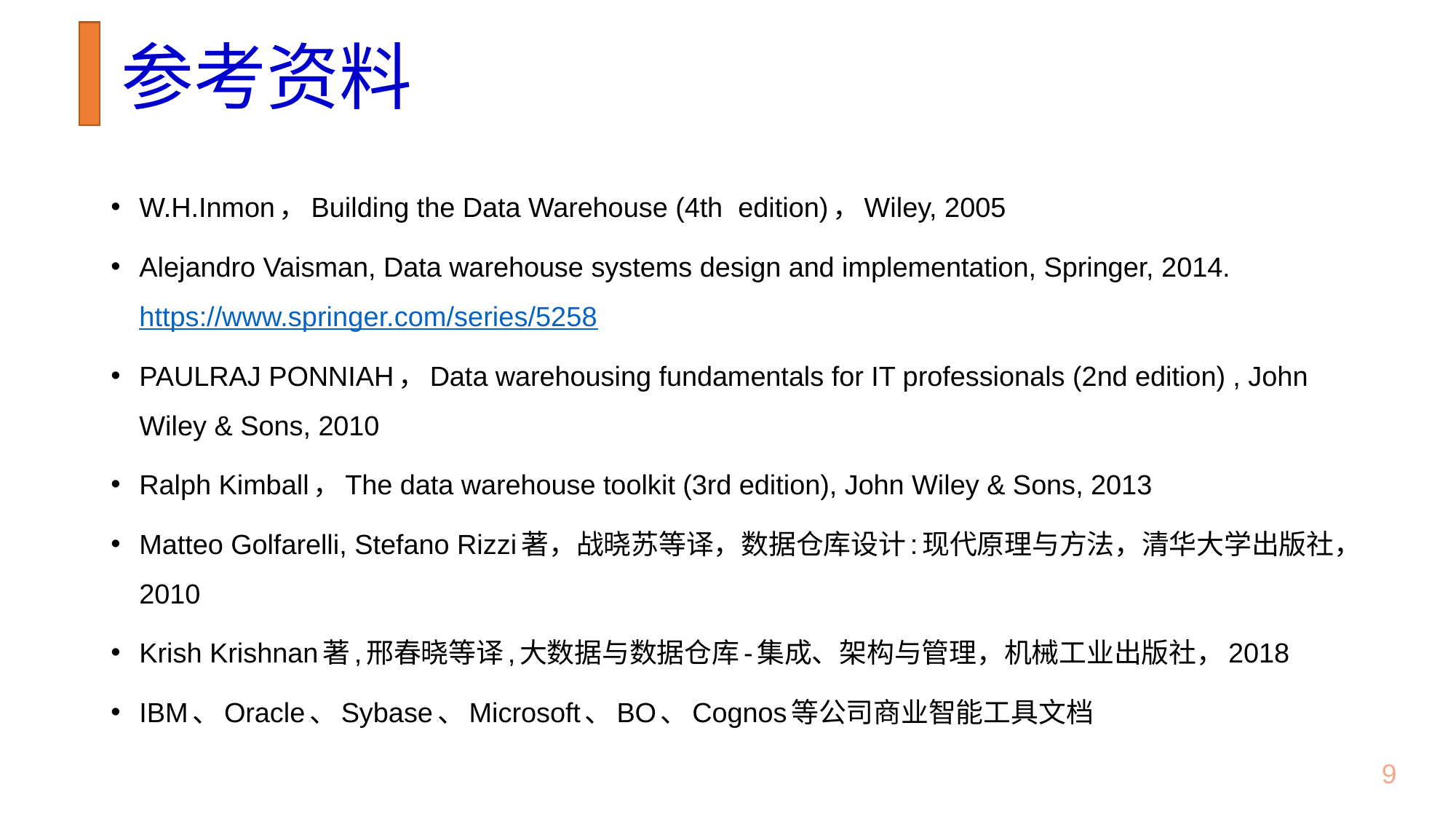

# 参考资料
W.H.Inmon，Building the Data Warehouse (4th  edition)，Wiley, 2005
Alejandro Vaisman, Data warehouse systems design and implementation, Springer, 2014. https://www.springer.com/series/5258
PAULRAJ PONNIAH，Data warehousing fundamentals for IT professionals (2nd edition) , John Wiley & Sons, 2010
Ralph Kimball，The data warehouse toolkit (3rd edition), John Wiley & Sons, 2013
Matteo Golfarelli, Stefano Rizzi著，战晓苏等译，数据仓库设计:现代原理与方法，清华大学出版社，2010
Krish Krishnan著,邢春晓等译,大数据与数据仓库-集成、架构与管理，机械工业出版社，2018
IBM、Oracle、Sybase、Microsoft、BO、Cognos等公司商业智能工具文档
9